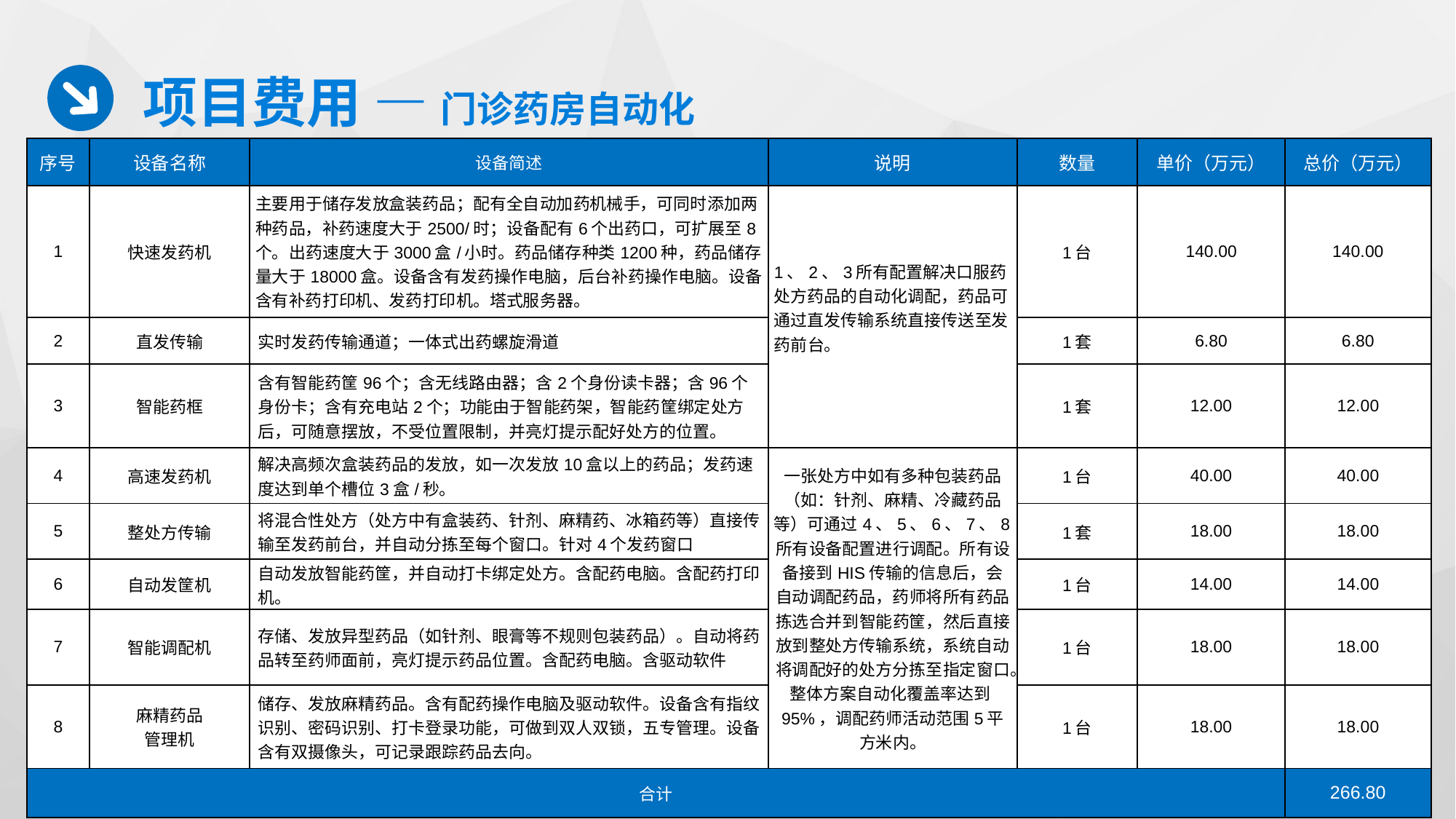

项目费用 — 门诊药房自动化
| 序号 | 设备名称 | 设备简述 | 说明 | 数量 | 单价（万元） | 总价（万元） |
| --- | --- | --- | --- | --- | --- | --- |
| 1 | 快速发药机 | 主要用于储存发放盒装药品；配有全自动加药机械手，可同时添加两种药品，补药速度大于2500/时；设备配有6个出药口，可扩展至8个。出药速度大于3000盒/小时。药品储存种类1200种，药品储存量大于18000盒。设备含有发药操作电脑，后台补药操作电脑。设备含有补药打印机、发药打印机。塔式服务器。 | 1、2、3所有配置解决口服药处方药品的自动化调配，药品可通过直发传输系统直接传送至发药前台。 | 1台 | 140.00 | 140.00 |
| 2 | 直发传输 | 实时发药传输通道；一体式出药螺旋滑道 |  | 1套 | 6.80 | 6.80 |
| 3 | 智能药框 | 含有智能药筐96个；含无线路由器；含2个身份读卡器；含96个身份卡；含有充电站2个；功能由于智能药架，智能药筐绑定处方后，可随意摆放，不受位置限制，并亮灯提示配好处方的位置。 |  | 1套 | 12.00 | 12.00 |
| 4 | 高速发药机 | 解决高频次盒装药品的发放，如一次发放10盒以上的药品；发药速度达到单个槽位3盒/秒。 | 一张处方中如有多种包装药品（如：针剂、麻精、冷藏药品等）可通过4、5、6、7、8所有设备配置进行调配。所有设备接到HIS传输的信息后，会自动调配药品，药师将所有药品拣选合并到智能药筐，然后直接放到整处方传输系统，系统自动将调配好的处方分拣至指定窗口。整体方案自动化覆盖率达到95%，调配药师活动范围5平方米内。 | 1台 | 40.00 | 40.00 |
| 5 | 整处方传输 | 将混合性处方（处方中有盒装药、针剂、麻精药、冰箱药等）直接传输至发药前台，并自动分拣至每个窗口。针对4个发药窗口 |  | 1套 | 18.00 | 18.00 |
| 6 | 自动发筐机 | 自动发放智能药筐，并自动打卡绑定处方。含配药电脑。含配药打印机。 |  | 1台 | 14.00 | 14.00 |
| 7 | 智能调配机 | 存储、发放异型药品（如针剂、眼膏等不规则包装药品）。自动将药品转至药师面前，亮灯提示药品位置。含配药电脑。含驱动软件 |  | 1台 | 18.00 | 18.00 |
| 8 | 麻精药品 管理机 | 储存、发放麻精药品。含有配药操作电脑及驱动软件。设备含有指纹识别、密码识别、打卡登录功能，可做到双人双锁，五专管理。设备含有双摄像头，可记录跟踪药品去向。 |  | 1台 | 18.00 | 18.00 |
| 合计 |  |  |  |  |  | 266.80 |